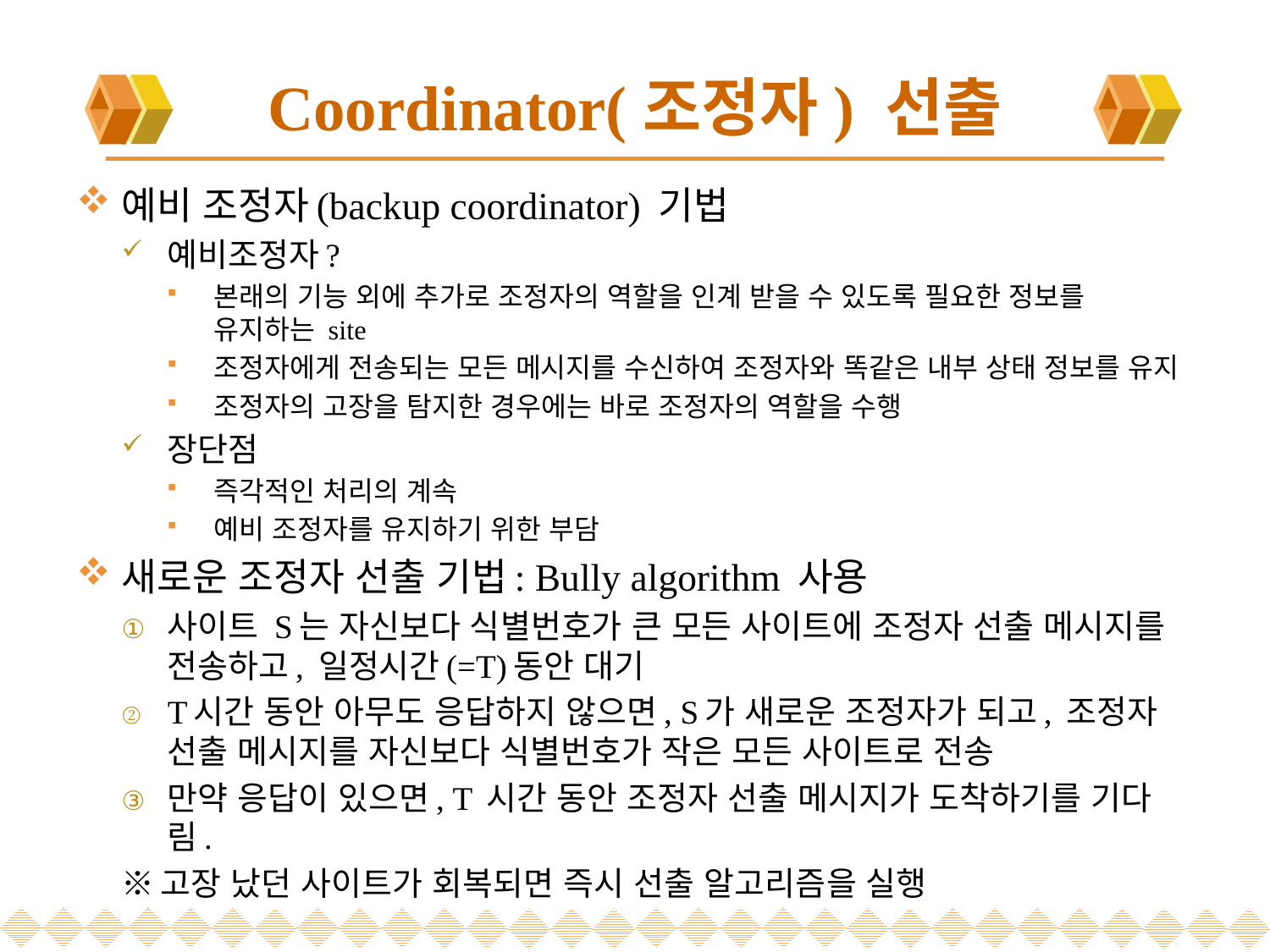

# Coordinator(조정자) 선출
예비 조정자(backup coordinator) 기법
예비조정자?
본래의 기능 외에 추가로 조정자의 역할을 인계 받을 수 있도록 필요한 정보를 유지하는 site
조정자에게 전송되는 모든 메시지를 수신하여 조정자와 똑같은 내부 상태 정보를 유지
조정자의 고장을 탐지한 경우에는 바로 조정자의 역할을 수행
장단점
즉각적인 처리의 계속
예비 조정자를 유지하기 위한 부담
새로운 조정자 선출 기법: Bully algorithm 사용
사이트 S는 자신보다 식별번호가 큰 모든 사이트에 조정자 선출 메시지를 전송하고, 일정시간(=T)동안 대기
T시간 동안 아무도 응답하지 않으면, S가 새로운 조정자가 되고, 조정자 선출 메시지를 자신보다 식별번호가 작은 모든 사이트로 전송
만약 응답이 있으면, T 시간 동안 조정자 선출 메시지가 도착하기를 기다림.
※고장 났던 사이트가 회복되면 즉시 선출 알고리즘을 실행